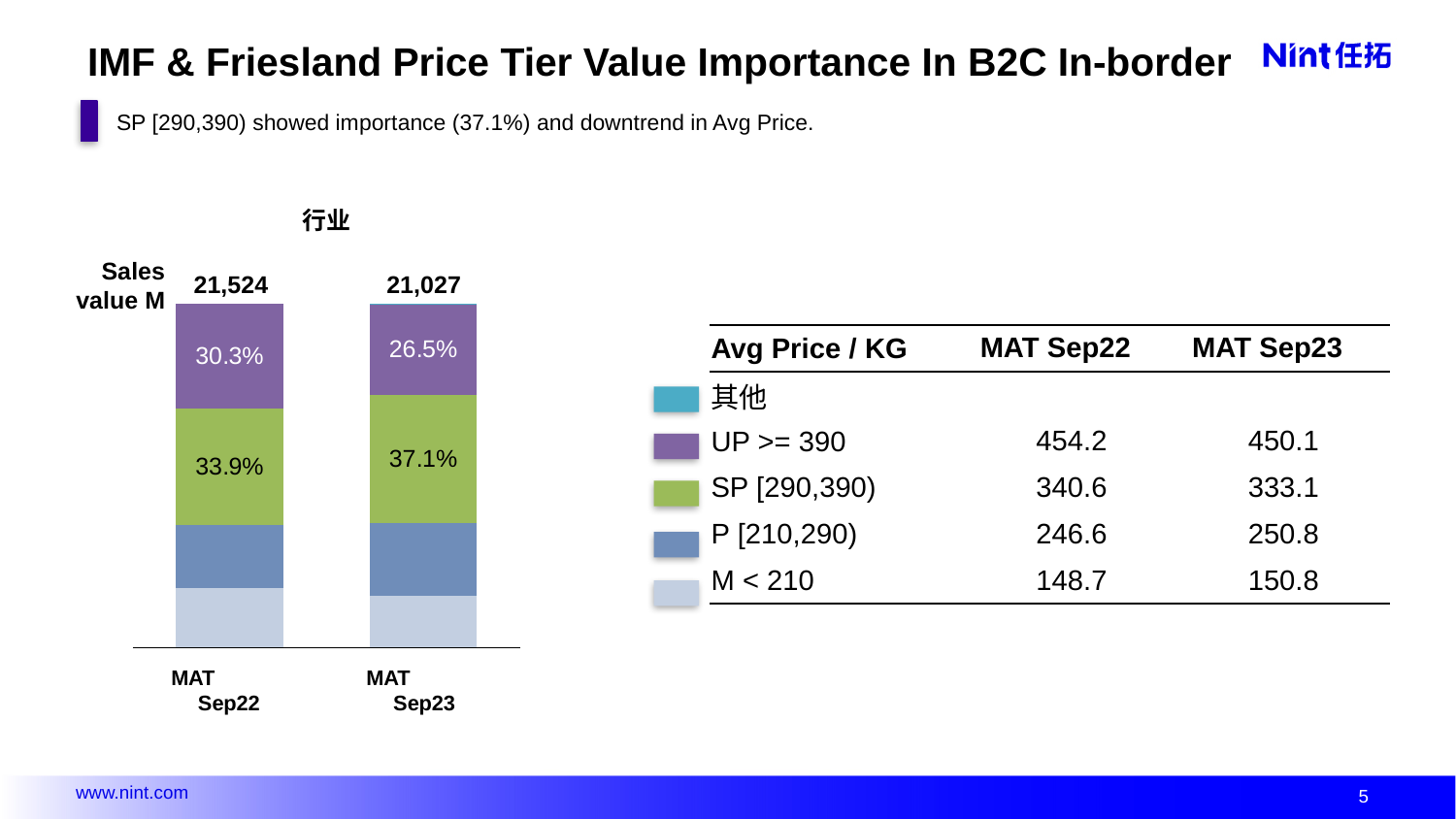

# IMF & Friesland Price Tier Value Importance In B2C In-border
SP [290,390) showed importance (37.1%) and downtrend in Avg Price.
| 行业 |
| --- |
Sales value M
21,524
21,027

### Chart

| Category | 系列 5 | 系列 4 | 系列 3 | 系列 2 | 系列 1 |
|---|---|---|---|---|---|
| MAT Sep22 | 17.32 | 18.5 | 33.9 | 30.28 | 0.01 |
| MAT Sep23 | 15.11 | 21.25 | 37.12 | 26.46 | 0.06 |
| Avg Price / KG | MAT Sep22 | MAT Sep23 |
| --- | --- | --- |
| 其他 |  |  |
| UP >= 390 | 454.2 | 450.1 |
| SP [290,390) | 340.6 | 333.1 |
| P [210,290) | 246.6 | 250.8 |
| M < 210 | 148.7 | 150.8 |

MAT
Sep22
MAT
Sep23